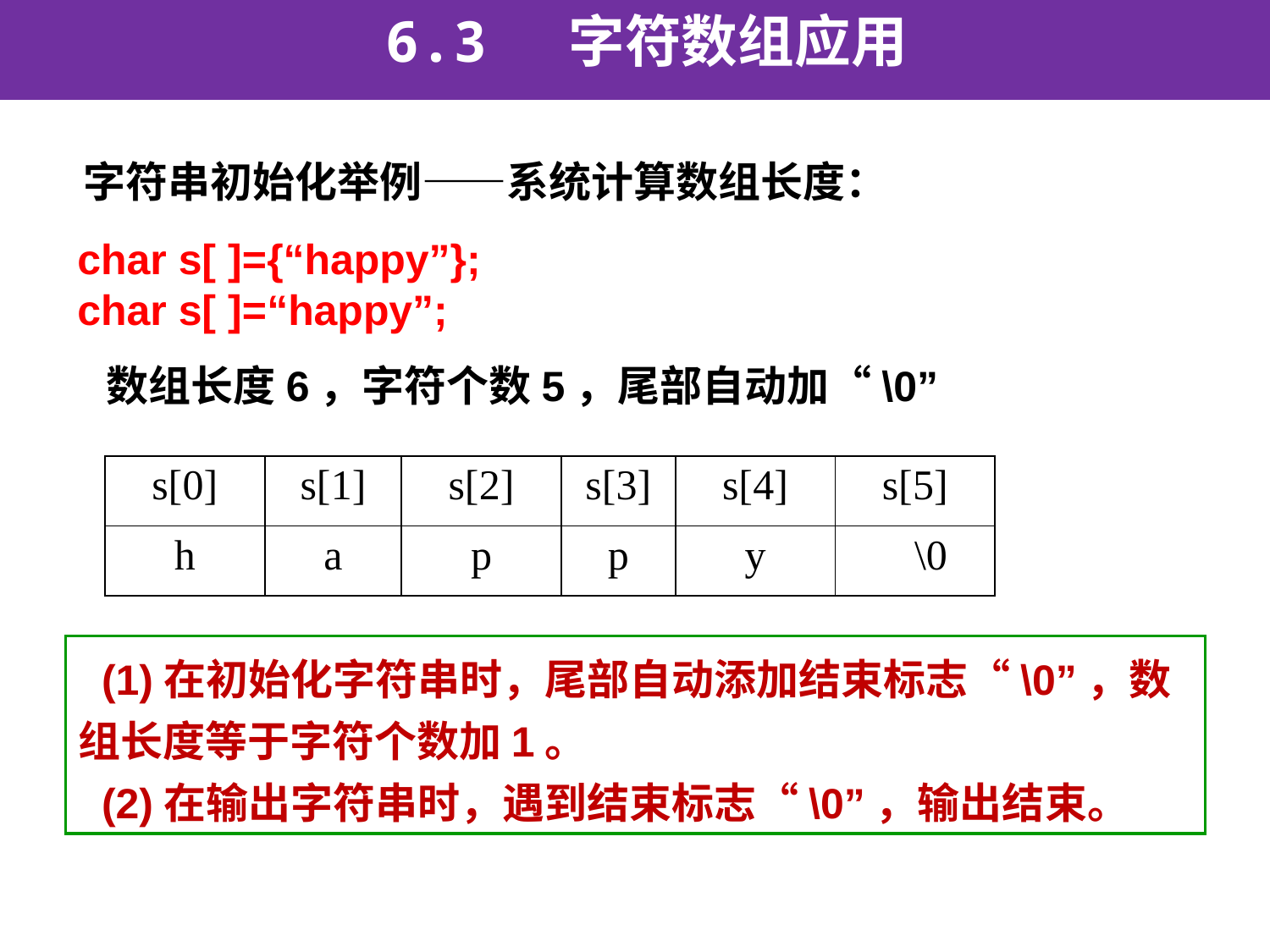

6.3  字符数组应用
字符串初始化举例——系统计算数组长度：
char s[ ]={“happy”};
char s[ ]=“happy”;
  数组长度6，字符个数5，尾部自动加“\0”
| s[0] | s[1] | s[2] | s[3] | s[4] | s[5] |
| --- | --- | --- | --- | --- | --- |
| h | a | p | p | y | \0 |
  (1)在初始化字符串时，尾部自动添加结束标志“\0”，数组长度等于字符个数加1。
  (2)在输出字符串时，遇到结束标志“\0”，输出结束。